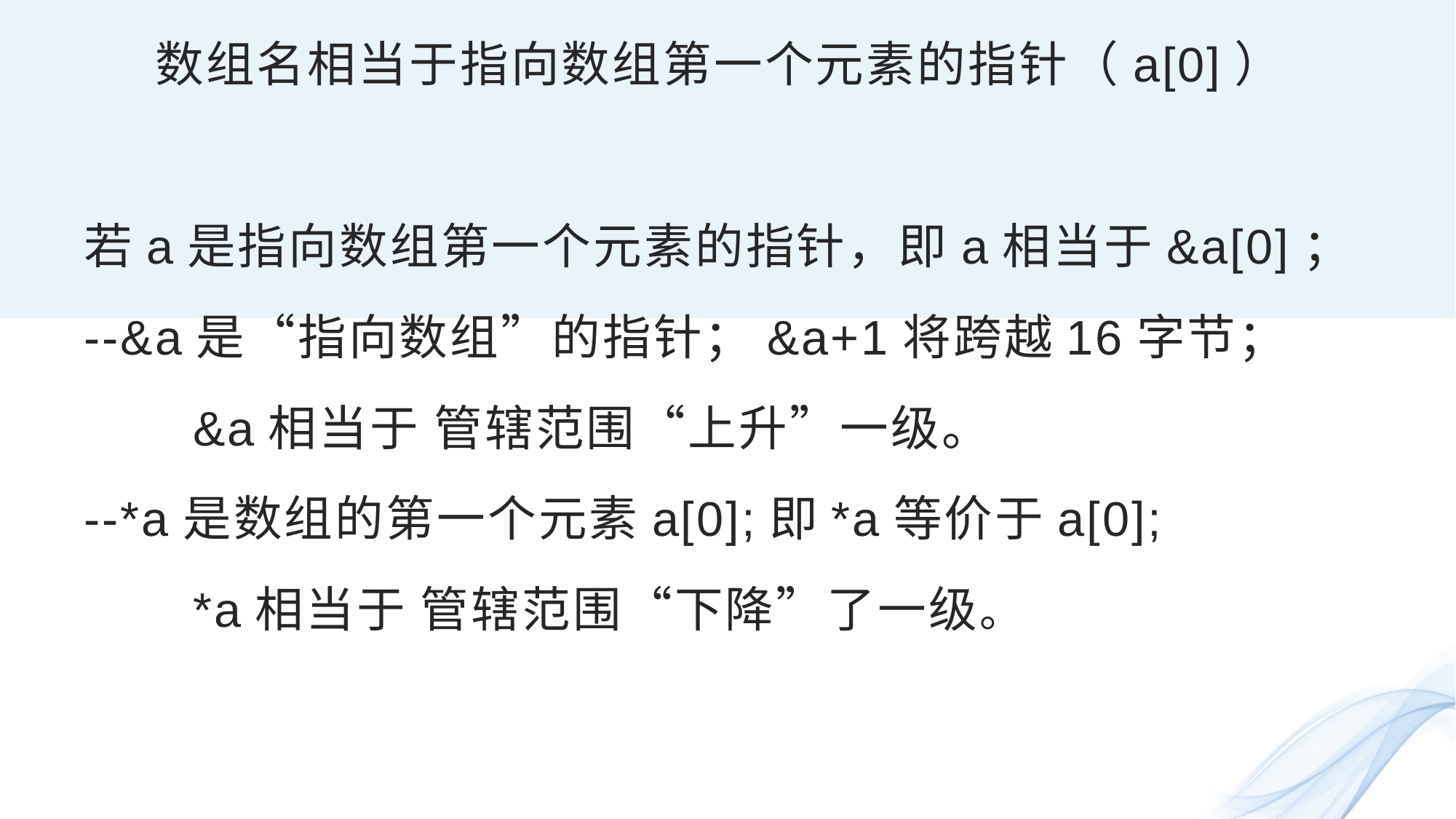

数组名相当于指向数组第一个元素的指针（a[0]）

若a是指向数组第一个元素的指针，即a相当于&a[0]；
--&a是“指向数组”的指针；&a+1将跨越16字节；
	&a相当于 管辖范围“上升”一级。
--*a是数组的第一个元素a[0];即*a等价于a[0];
	*a相当于 管辖范围“下降”了一级。